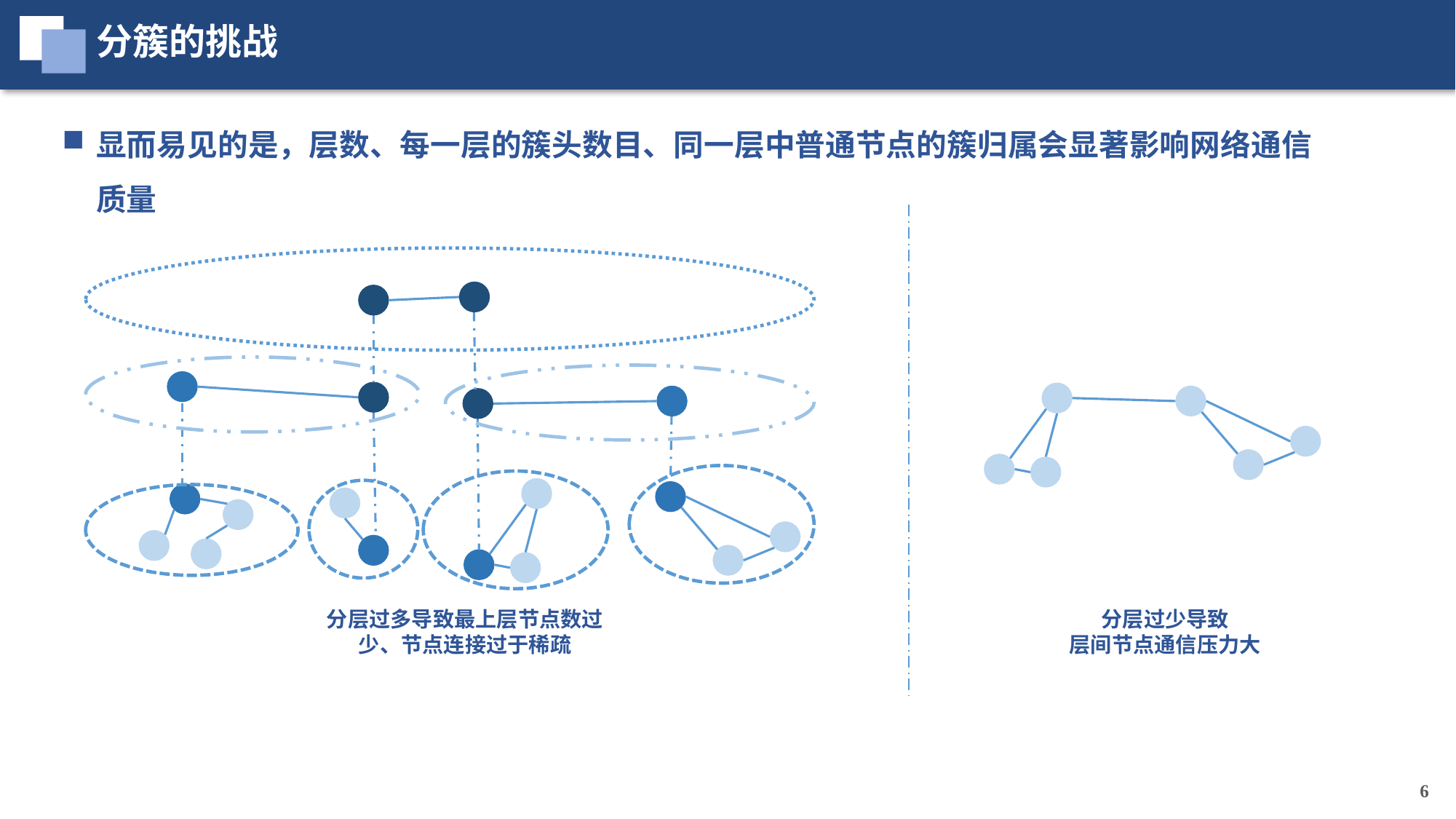

分簇的挑战

显而易见的是，层数、每一层的簇头数目、同一层中普通节点的簇归属会显著影响网络通信质量

分层过多导致最上层节点数过少、节点连接过于稀疏
分层过少导致
层间节点通信压力大
6